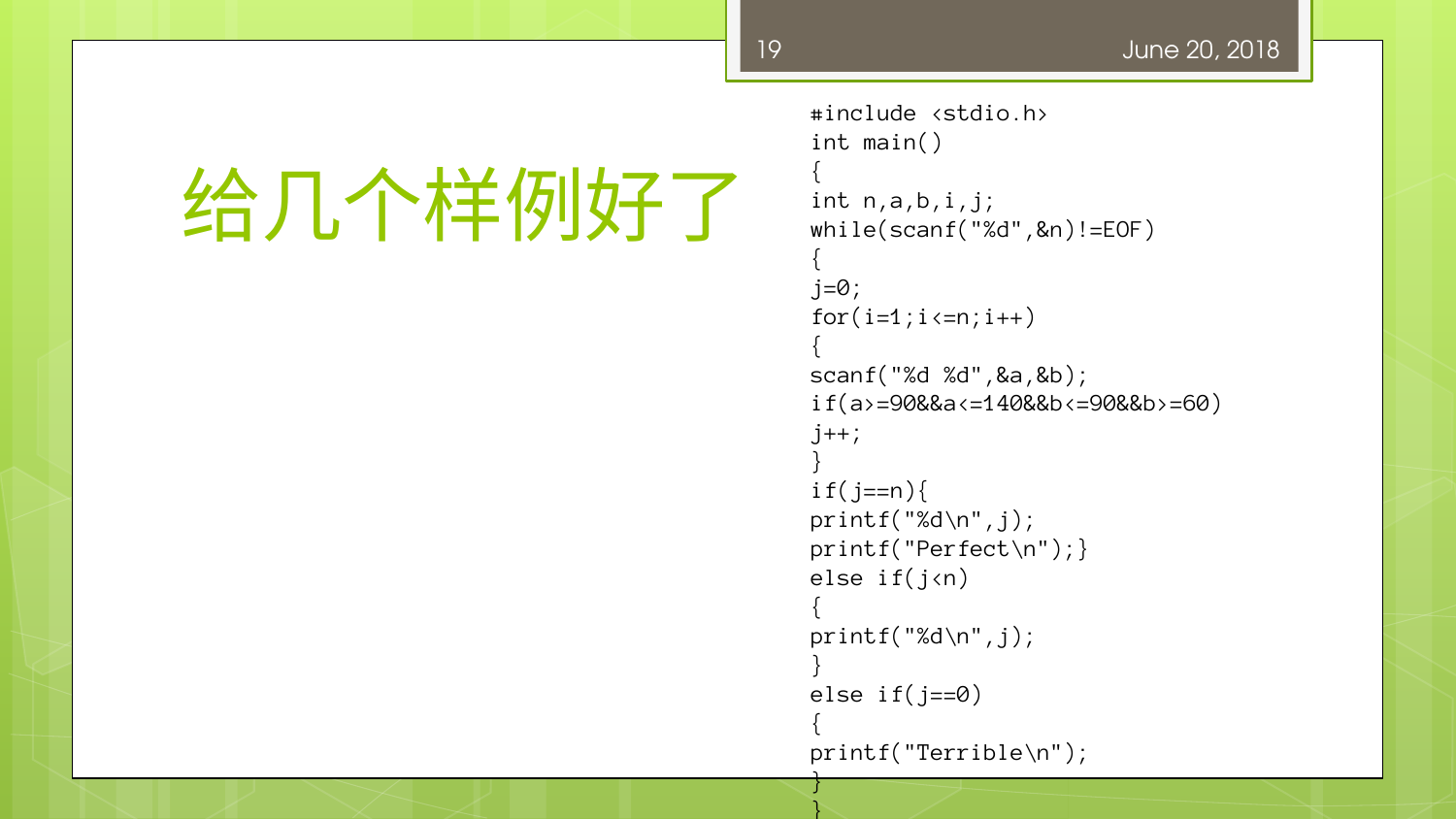

19
June 20, 2018
#include <stdio.h>
int main()
{
int n,a,b,i,j;
while(scanf("%d",&n)!=EOF)
{
j=0;
for(i=1;i<=n;i++)
{
scanf("%d %d",&a,&b);
if(a>=90&&a<=140&&b<=90&&b>=60)
j++;
}
if(j==n){
printf("%d\n",j);
printf("Perfect\n");}
else if(j<n)
{
printf("%d\n",j);
}
else if(j==0)
{
printf("Terrible\n");
}
}
return 0;
}

# 给几个样例好了